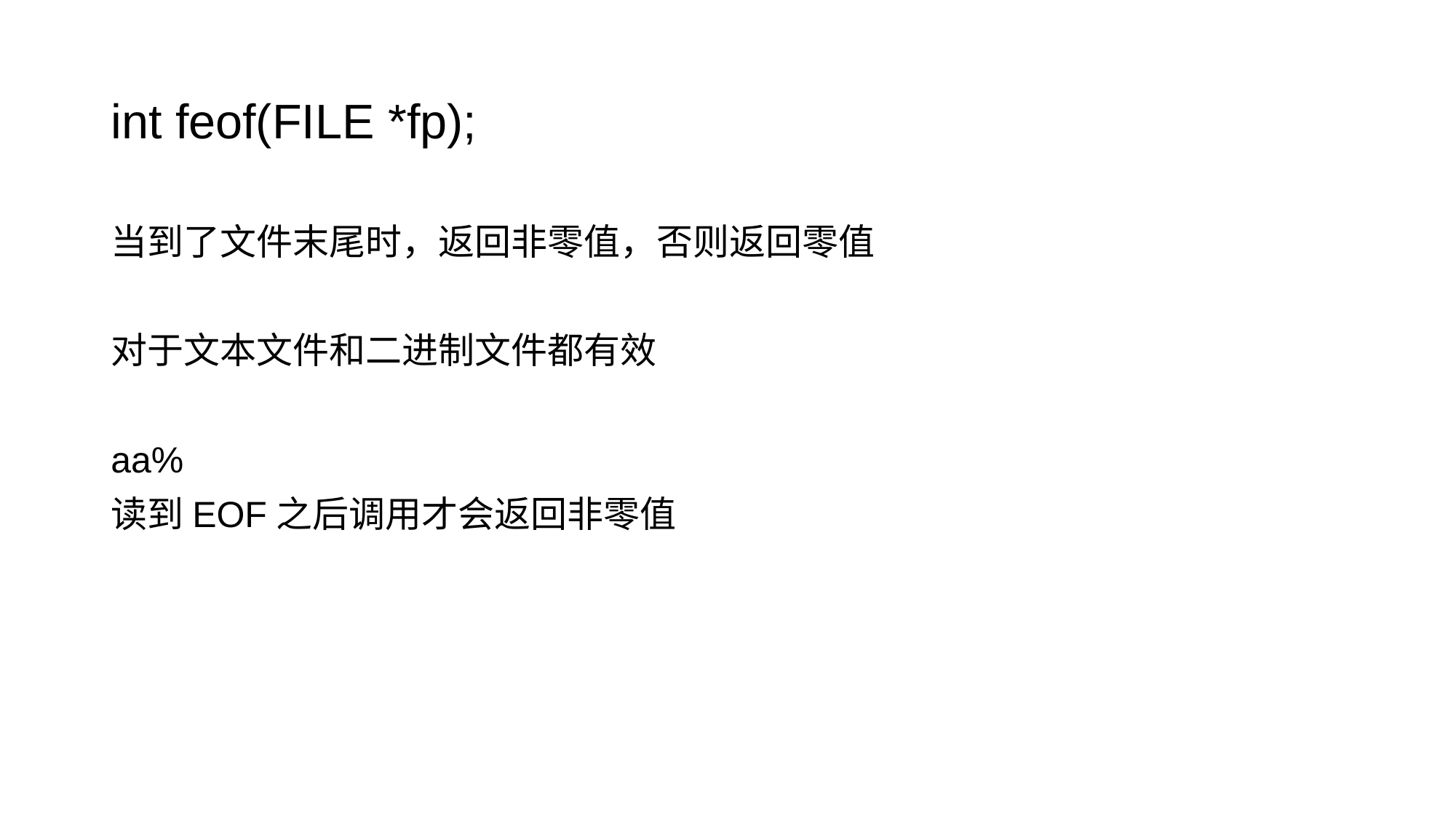

# int feof(FILE *fp);
当到了文件末尾时，返回非零值，否则返回零值

对于文本文件和二进制文件都有效

aa%
读到EOF之后调用才会返回非零值